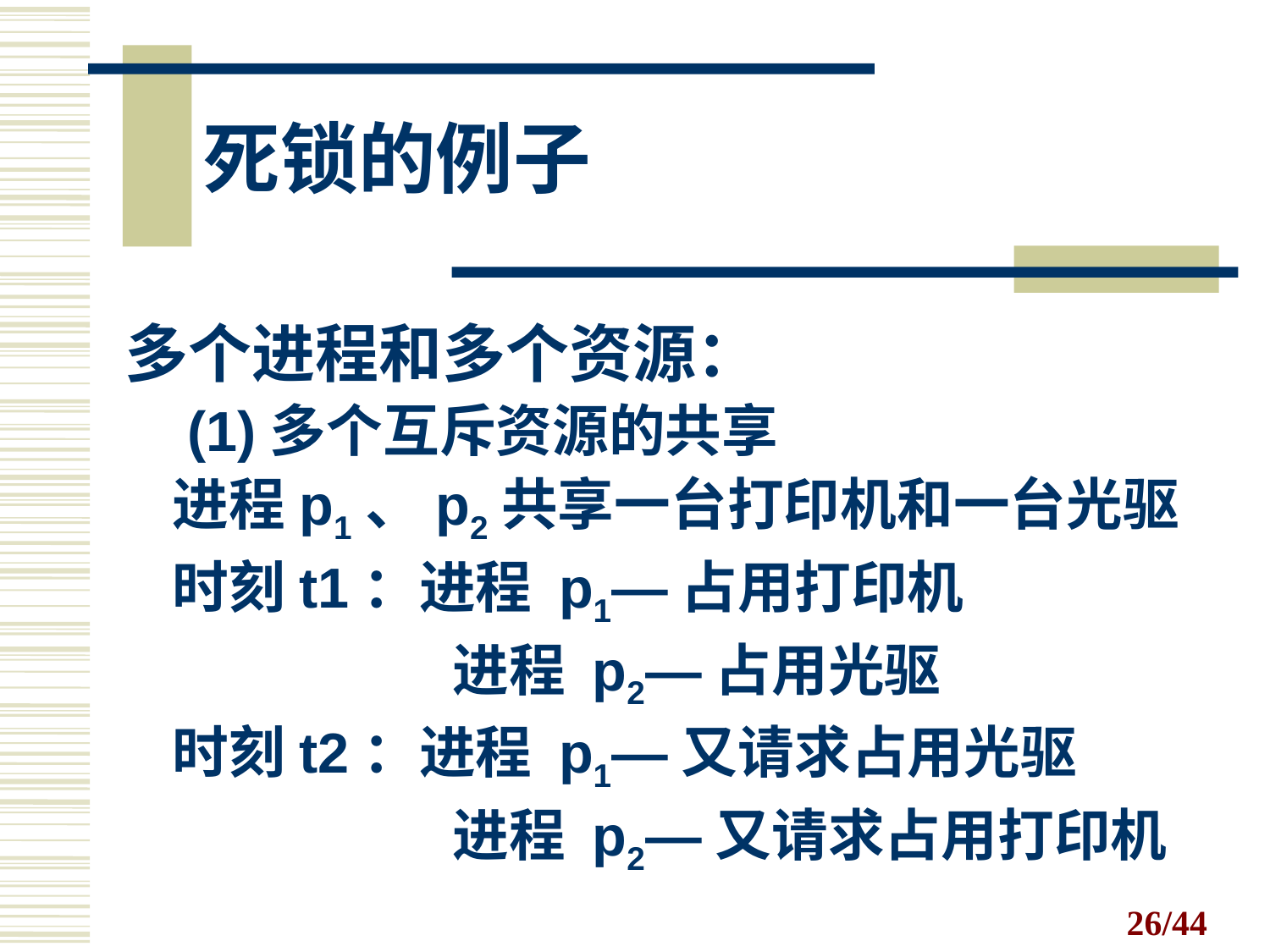

# 死锁的例子
多个进程和多个资源：
    (1)多个互斥资源的共享
	进程p1、p2共享一台打印机和一台光驱
	时刻t1：进程 p1—占用打印机
			 进程 p2—占用光驱
	时刻t2：进程 p1—又请求占用光驱
			 进程 p2—又请求占用打印机
26/44